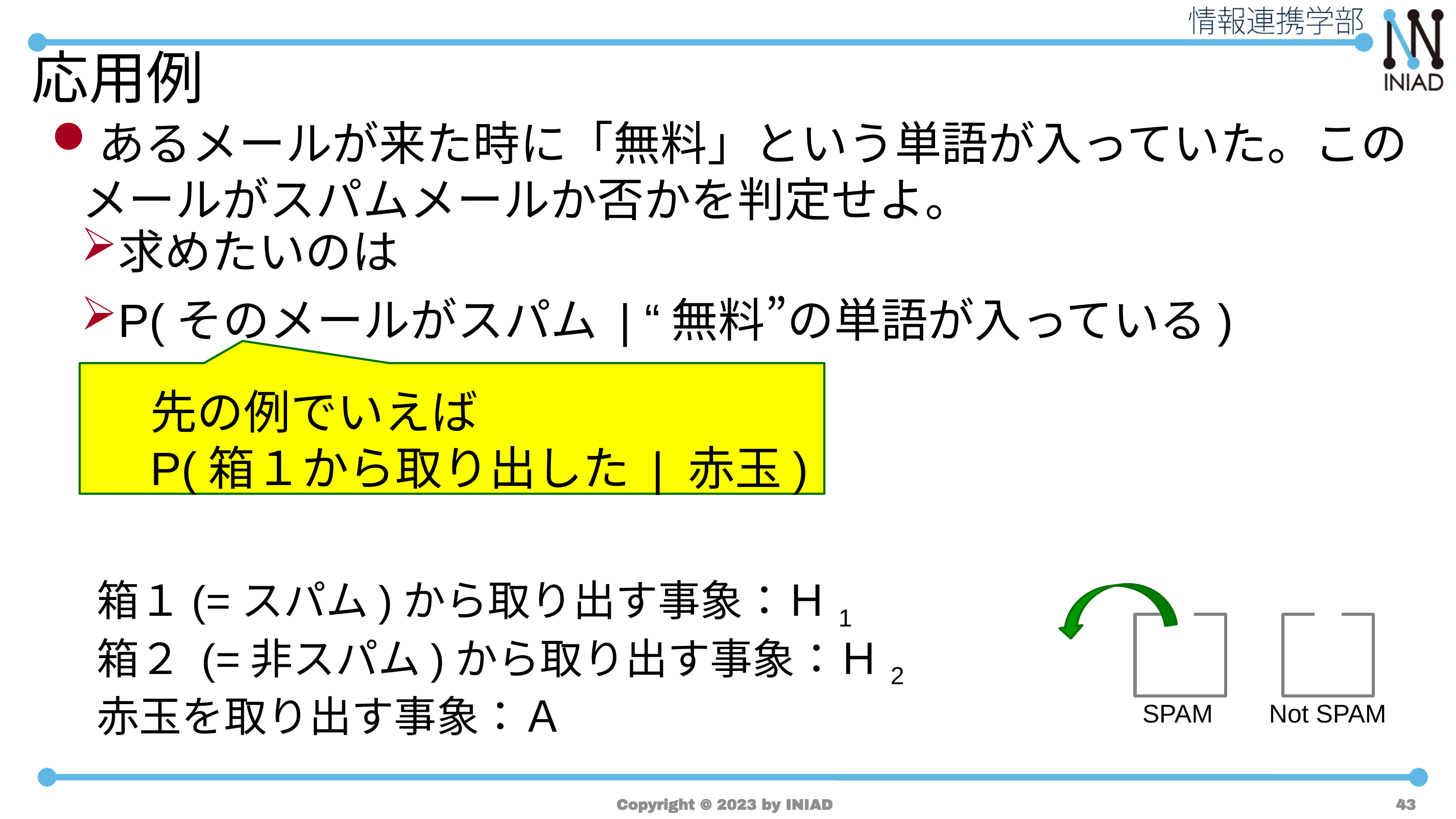

# 応用例
あるメールが来た時に「無料」という単語が入っていた。このメールがスパムメールか否かを判定せよ。
求めたいのは
P(そのメールがスパム | “無料”の単語が入っている)

先の例でいえば
P(箱１から取り出した | 赤玉)

箱１(=スパム)から取り出す事象：Ｈ1
箱２ (=非スパム)から取り出す事象：Ｈ2
赤玉を取り出す事象：Ａ

SPAM
Not SPAM
Copyright © 2023 by INIAD
43